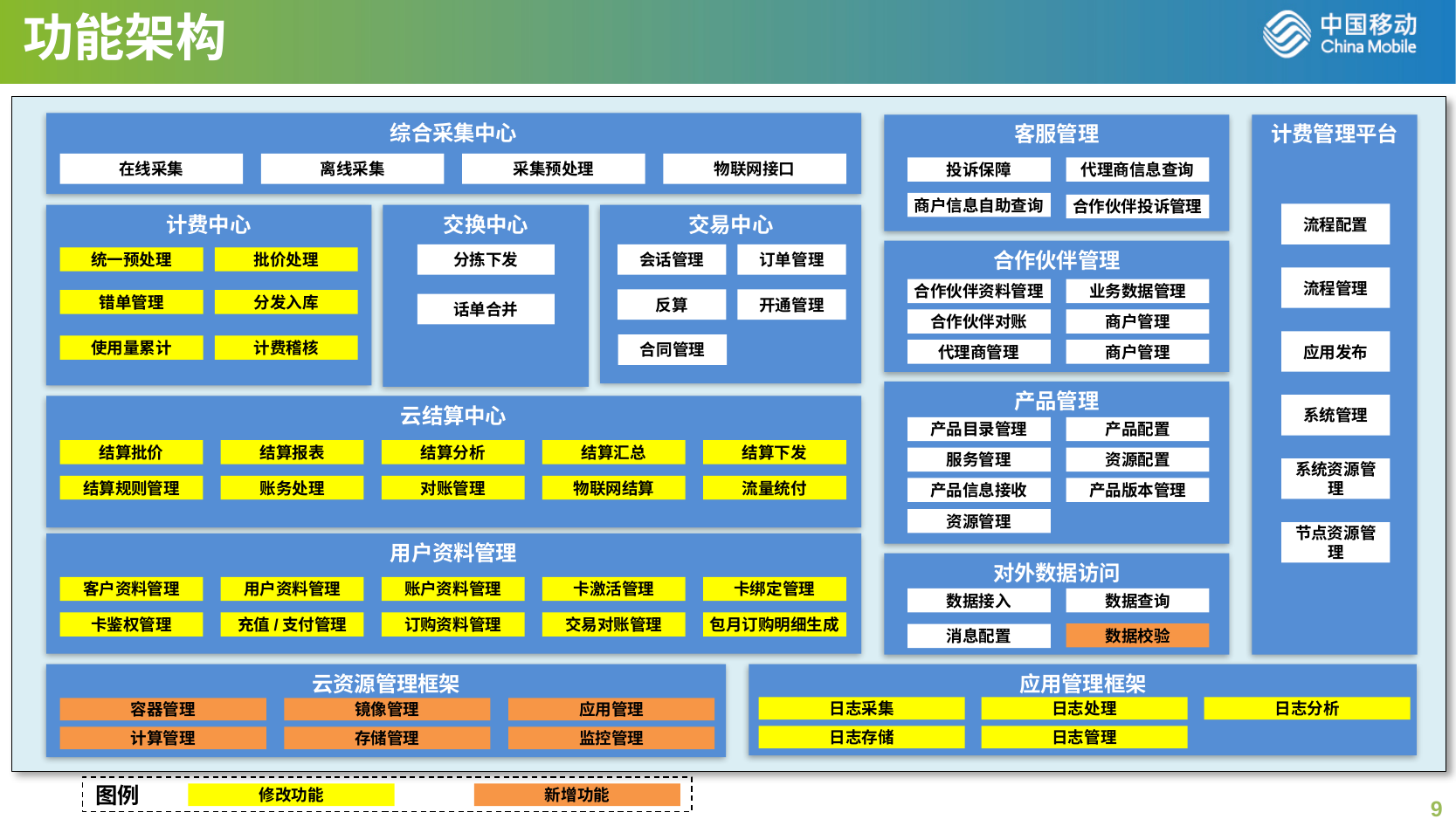

功能架构

综合采集中心
客服管理
计费管理平台
在线采集
离线采集
采集预处理
物联网接口
投诉保障
代理商信息查询
商户信息自助查询
合作伙伴投诉管理
流程配置
交易中心
计费中心
交换中心
合作伙伴管理
分拣下发
会话管理
订单管理
统一预处理
批价处理
流程管理
合作伙伴资料管理
业务数据管理
反算
开通管理
错单管理
分发入库
话单合并
合作伙伴对账
商户管理
应用发布
合同管理
使用量累计
计费稽核
代理商管理
商户管理
产品管理
系统管理
云结算中心
产品目录管理
产品配置
结算批价
结算报表
结算分析
结算汇总
结算下发
服务管理
资源配置
系统资源管理
结算规则管理
账务处理
对账管理
物联网结算
流量统付
产品信息接收
产品版本管理
资源管理
节点资源管理
用户资料管理
对外数据访问
客户资料管理
用户资料管理
账户资料管理
卡激活管理
卡绑定管理
数据接入
数据查询
卡鉴权管理
充值/支付管理
订购资料管理
交易对账管理
包月订购明细生成
数据校验
消息配置
云资源管理框架
应用管理框架
日志采集
日志处理
日志分析
容器管理
镜像管理
应用管理
日志存储
日志管理
计算管理
存储管理
监控管理
图例
修改功能
新增功能